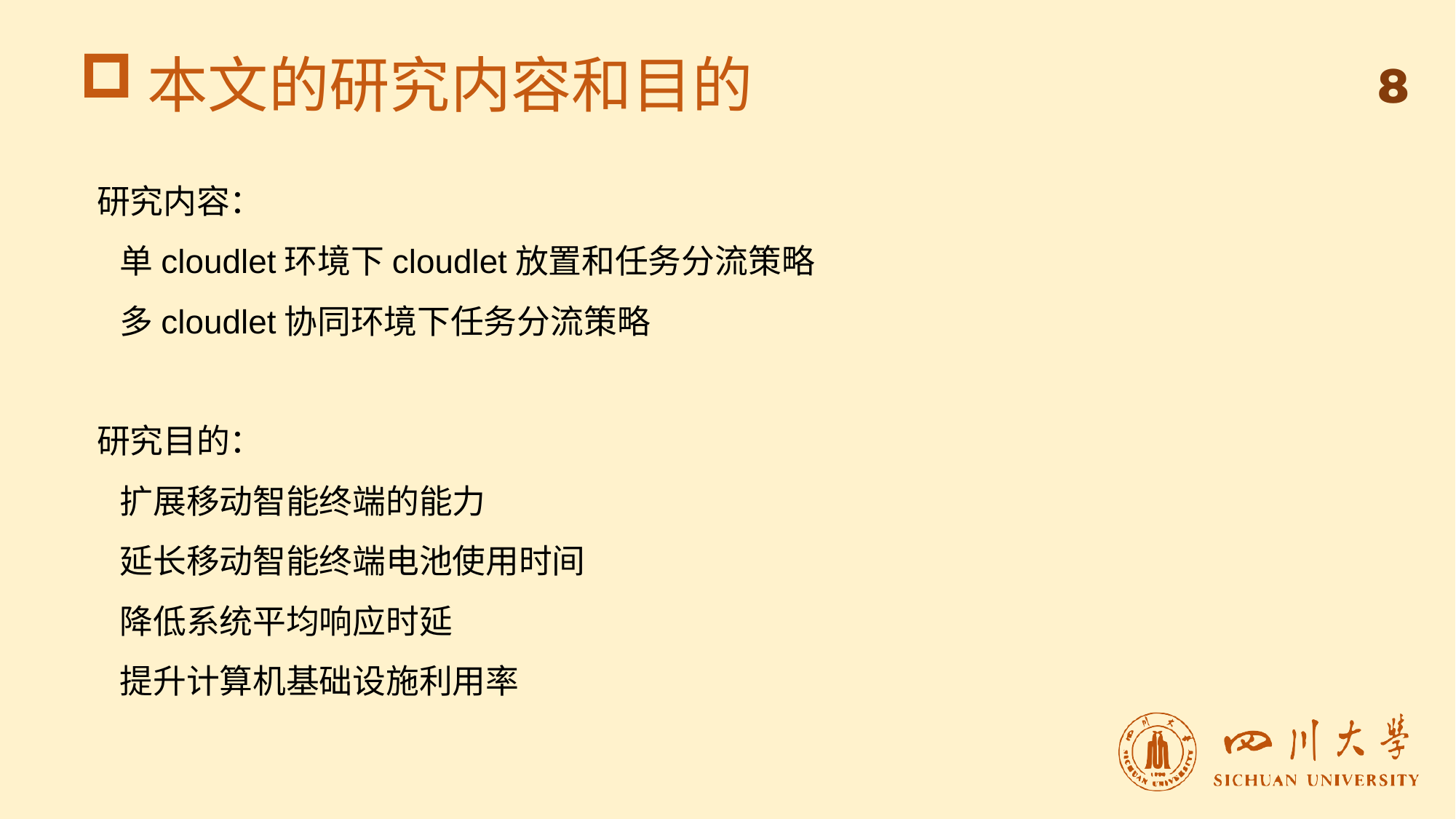

本文的研究内容和目的
8
研究内容：
  单cloudlet环境下cloudlet放置和任务分流策略
  多cloudlet协同环境下任务分流策略

研究目的：
  扩展移动智能终端的能力
  延长移动智能终端电池使用时间
  降低系统平均响应时延
  提升计算机基础设施利用率